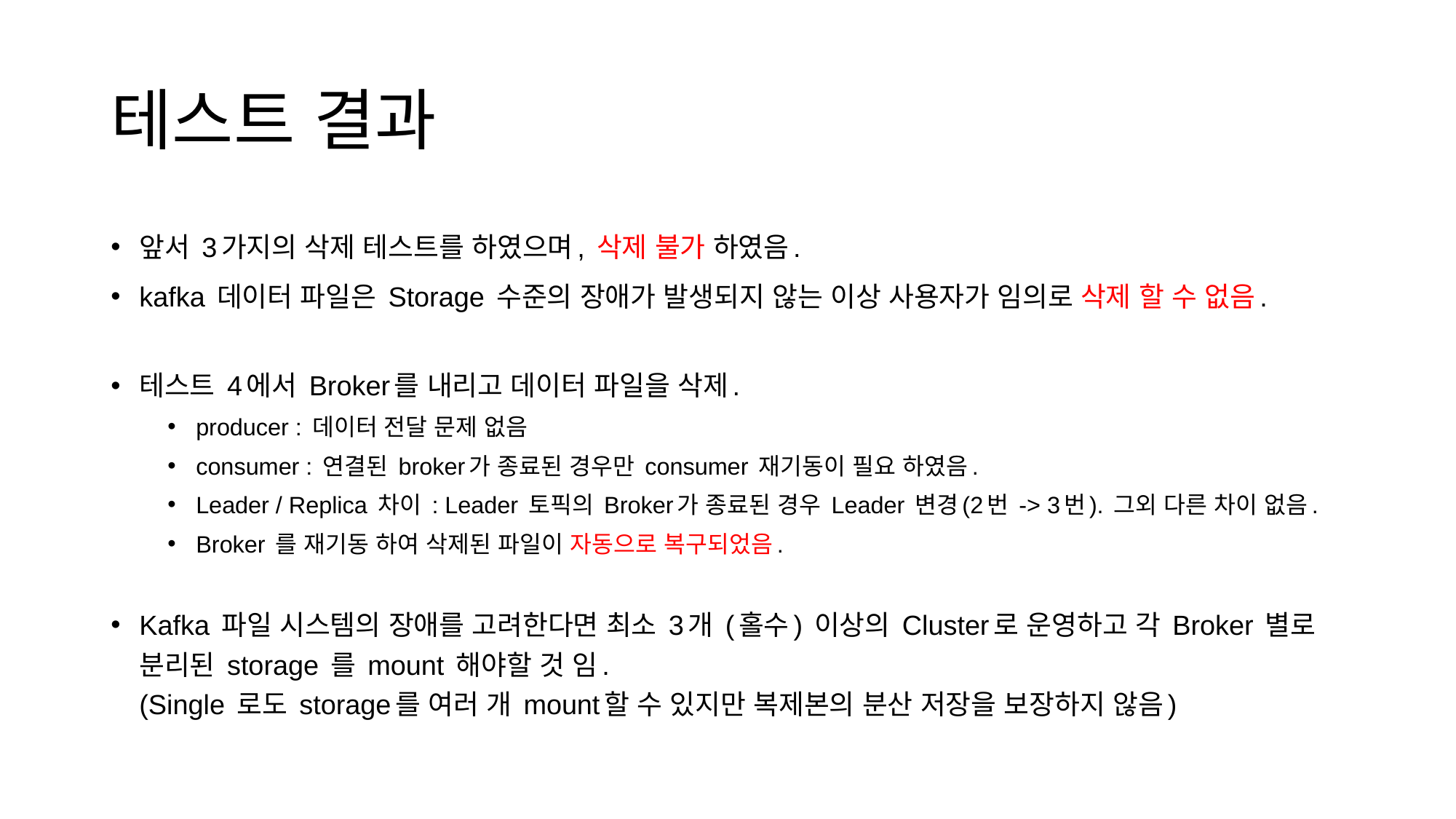

# 테스트 결과
앞서 3가지의 삭제 테스트를 하였으며, 삭제 불가 하였음.
kafka 데이터 파일은 Storage 수준의 장애가 발생되지 않는 이상 사용자가 임의로 삭제 할 수 없음.
테스트 4에서 Broker를 내리고 데이터 파일을 삭제.
producer : 데이터 전달 문제 없음
consumer : 연결된 broker가 종료된 경우만 consumer 재기동이 필요 하였음.
Leader / Replica 차이 : Leader 토픽의 Broker가 종료된 경우 Leader 변경(2번 -> 3번). 그외 다른 차이 없음.
Broker 를 재기동 하여 삭제된 파일이 자동으로 복구되었음.
Kafka 파일 시스템의 장애를 고려한다면 최소 3개 (홀수) 이상의 Cluster로 운영하고 각 Broker 별로 분리된 storage 를 mount 해야할 것 임.
(Single 로도 storage를 여러 개 mount할 수 있지만 복제본의 분산 저장을 보장하지 않음)